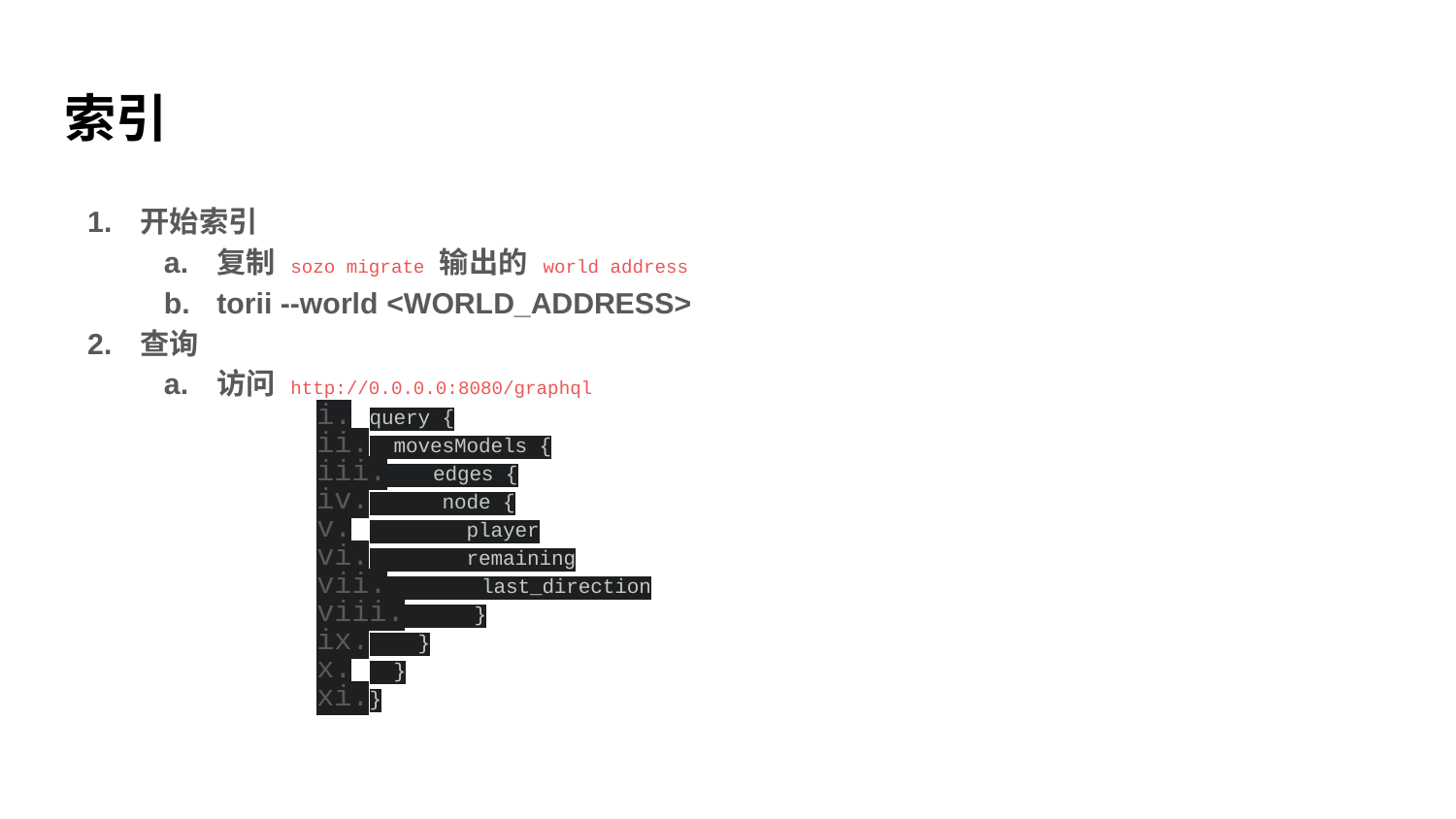

# 索引
开始索引
复制 sozo migrate 输出的 world address
torii --world <WORLD_ADDRESS>
查询
访问 http://0.0.0.0:8080/graphql
query {
  movesModels {
    edges {
      node {
        player
        remaining
        last_direction
      }
    }
  }
}